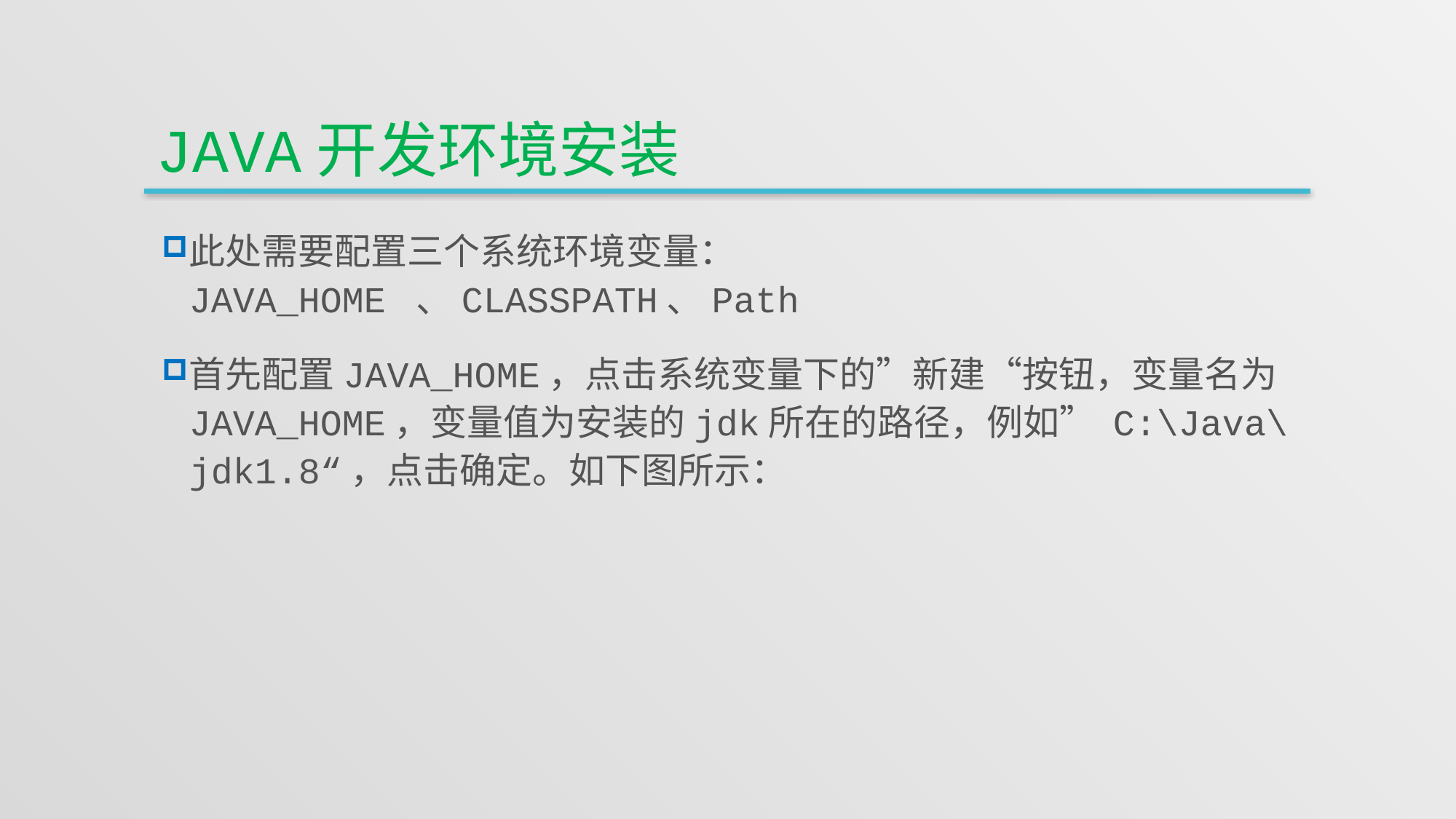

# java开发环境安装
此处需要配置三个系统环境变量：JAVA_HOME 、CLASSPATH、Path
首先配置JAVA_HOME，点击系统变量下的”新建“按钮，变量名为JAVA_HOME，变量值为安装的jdk所在的路径，例如” C:\Java\jdk1.8“，点击确定。如下图所示：